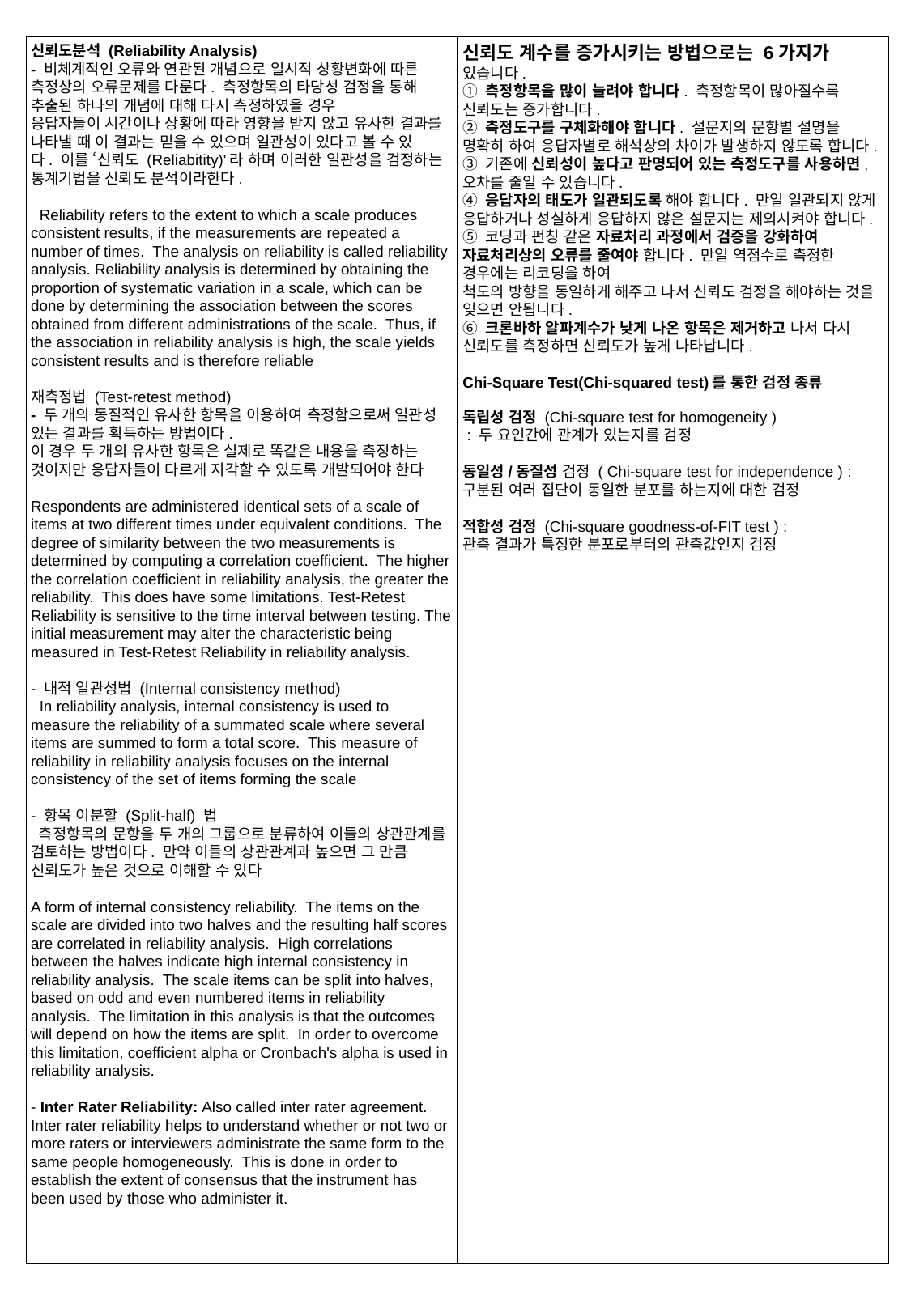

신뢰도분석 (Reliability Analysis)
- 비체계적인 오류와 연관된 개념으로 일시적 상황변화에 따른 측정상의 오류문제를 다룬다. 측정항목의 타당성 검정을 통해 추출된 하나의 개념에 대해 다시 측정하였을 경우 
응답자들이 시간이나 상황에 따라 영향을 받지 않고 유사한 결과를 나타낼 때 이 결과는 믿을 수 있으며 일관성이 있다고 볼 수 있다. 이를 ‘신뢰도 (Reliabitity)'라 하며 이러한 일관성을 검정하는 통계기법을 신뢰도 분석이라한다.

  Reliability refers to the extent to which a scale produces consistent results, if the measurements are repeated a number of times.  The analysis on reliability is called reliability analysis. Reliability analysis is determined by obtaining the proportion of systematic variation in a scale, which can be done by determining the association between the scores obtained from different administrations of the scale.  Thus, if the association in reliability analysis is high, the scale yields consistent results and is therefore reliable

재측정법 (Test-retest method)
- 두 개의 동질적인 유사한 항목을 이용하여 측정함으로써 일관성 있는 결과를 획득하는 방법이다. 
이 경우 두 개의 유사한 항목은 실제로 똑같은 내용을 측정하는 것이지만 응답자들이 다르게 지각할 수 있도록 개발되어야 한다

Respondents are administered identical sets of a scale of items at two different times under equivalent conditions.  The degree of similarity between the two measurements is determined by computing a correlation coefficient.  The higher the correlation coefficient in reliability analysis, the greater the reliability.  This does have some limitations. Test-Retest Reliability is sensitive to the time interval between testing. The initial measurement may alter the characteristic being measured in Test-Retest Reliability in reliability analysis.

- 내적 일관성법 (Internal consistency method)
  In reliability analysis, internal consistency is used to measure the reliability of a summated scale where several items are summed to form a total score.  This measure of reliability in reliability analysis focuses on the internal consistency of the set of items forming the scale

- 항목 이분할 (Split-half) 법
 측정항목의 문항을 두 개의 그룹으로 분류하여 이들의 상관관계를 검토하는 방법이다. 만약 이들의 상관관계과 높으면 그 만큼 신뢰도가 높은 것으로 이해할 수 있다

A form of internal consistency reliability.  The items on the scale are divided into two halves and the resulting half scores are correlated in reliability analysis.  High correlations between the halves indicate high internal consistency in reliability analysis.  The scale items can be split into halves, based on odd and even numbered items in reliability analysis.  The limitation in this analysis is that the outcomes will depend on how the items are split.  In order to overcome this limitation, coefficient alpha or Cronbach's alpha is used in reliability analysis.

- Inter Rater Reliability: Also called inter rater agreement.  Inter rater reliability helps to understand whether or not two or more raters or interviewers administrate the same form to the same people homogeneously.  This is done in order to establish the extent of consensus that the instrument has been used by those who administer it.

신뢰도 계수를 증가시키는 방법으로는 6가지가 있습니다.
① 측정항목을 많이 늘려야 합니다. 측정항목이 많아질수록 신뢰도는 증가합니다.
② 측정도구를 구체화해야 합니다. 설문지의 문항별 설명을 명확히 하여 응답자별로 해석상의 차이가 발생하지 않도록 합니다.
③ 기존에 신뢰성이 높다고 판명되어 있는 측정도구를 사용하면, 오차를 줄일 수 있습니다.
④ 응답자의 태도가 일관되도록 해야 합니다. 만일 일관되지 않게 응답하거나 성실하게 응답하지 않은 설문지는 제외시켜야 합니다.
⑤ 코딩과 펀칭 같은 자료처리 과정에서 검증을 강화하여 자료처리상의 오류를 줄여야 합니다. 만일 역점수로 측정한 경우에는 리코딩을 하여
척도의 방향을 동일하게 해주고 나서 신뢰도 검정을 해야하는 것을 잊으면 안됩니다.
⑥ 크론바하 알파계수가 낮게 나온 항목은 제거하고 나서 다시 신뢰도를 측정하면 신뢰도가 높게 나타납니다.

Chi-Square Test(Chi-squared test)를 통한 검정 종류

독립성 검정 (Chi-square test for homogeneity )
 : 두 요인간에 관계가 있는지를 검정

동일성/동질성 검정 ( Chi-square test for independence ) :
구분된 여러 집단이 동일한 분포를 하는지에 대한 검정

적합성 검정 (Chi-square goodness-of-FIT test ) :
관측 결과가 특정한 분포로부터의 관측값인지 검정